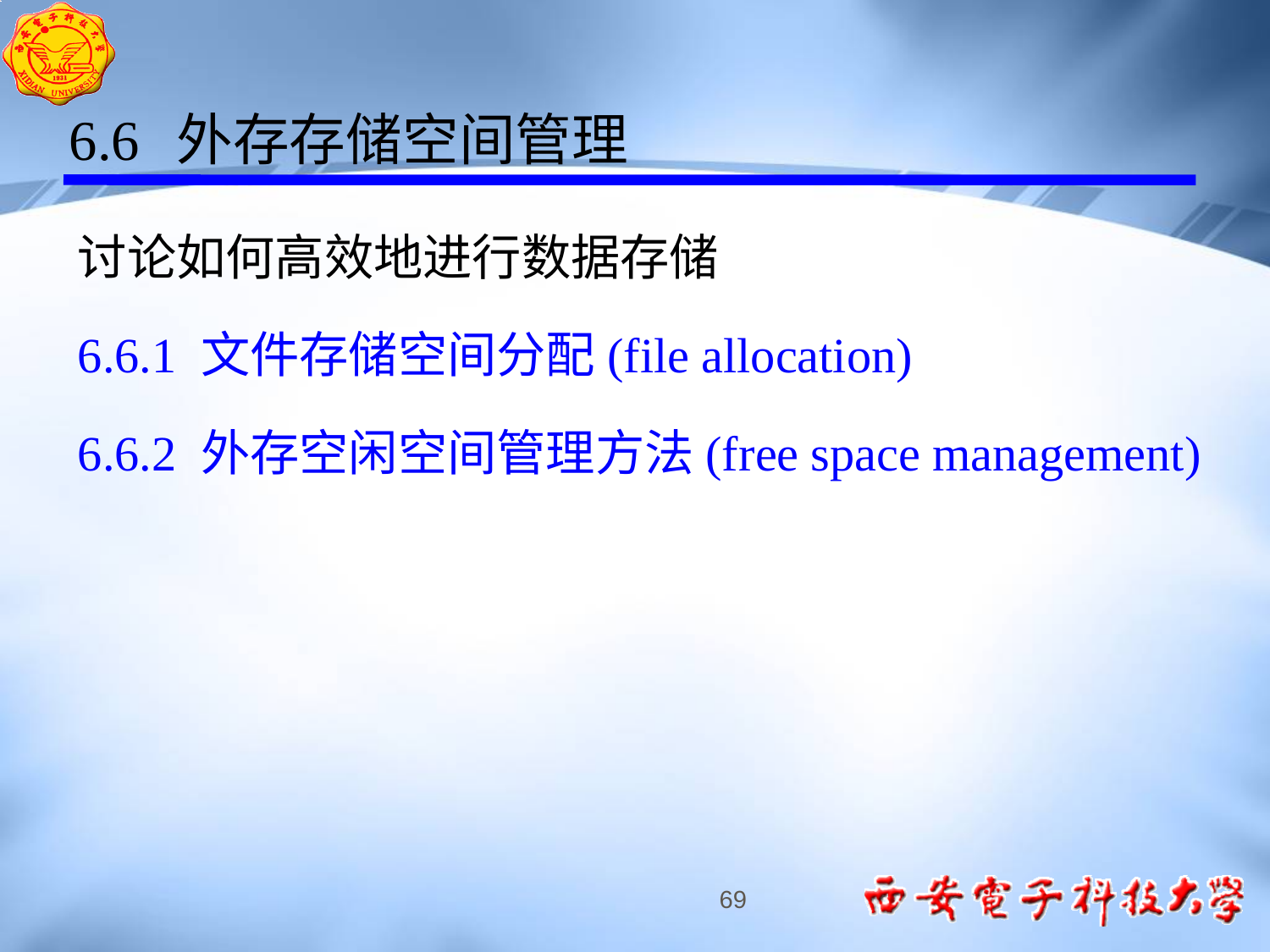

6.6 外存存储空间管理
讨论如何高效地进行数据存储
6.6.1 文件存储空间分配(file allocation)
6.6.2 外存空闲空间管理方法(free space management)

69